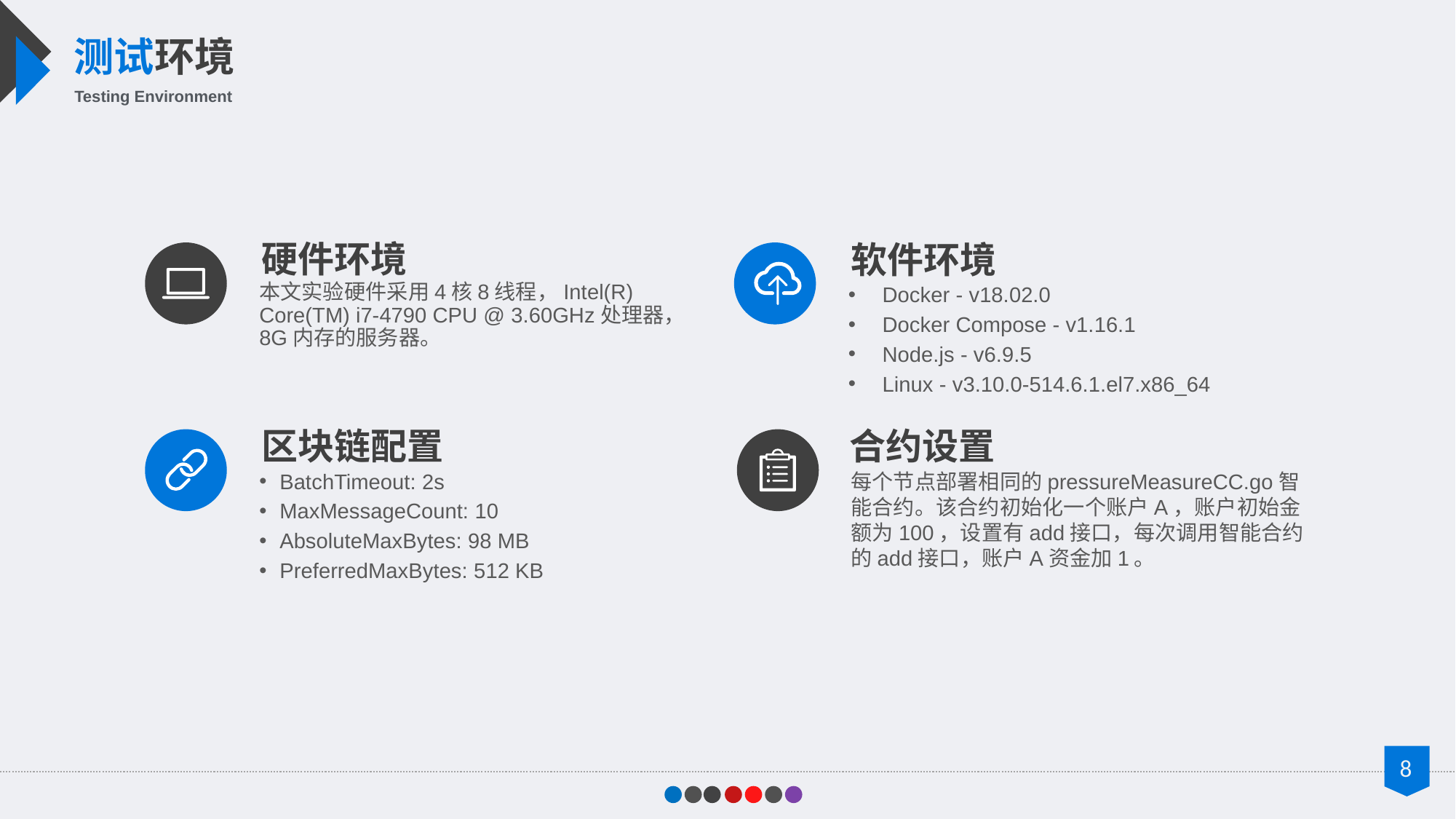

测试环境

Testing Environment
硬件环境
软件环境

本文实验硬件采用4核8线程，Intel(R) Core(TM) i7-4790 CPU @ 3.60GHz处理器，8G内存的服务器。
Docker - v18.02.0
Docker Compose - v1.16.1
Node.js - v6.9.5
Linux - v3.10.0-514.6.1.el7.x86_64
区块链配置
合约设置

BatchTimeout: 2s
MaxMessageCount: 10
AbsoluteMaxBytes: 98 MB
PreferredMaxBytes: 512 KB
每个节点部署相同的pressureMeasureCC.go智能合约。该合约初始化一个账户A，账户初始金额为100，设置有add接口，每次调用智能合约的add接口，账户A资金加1。

8